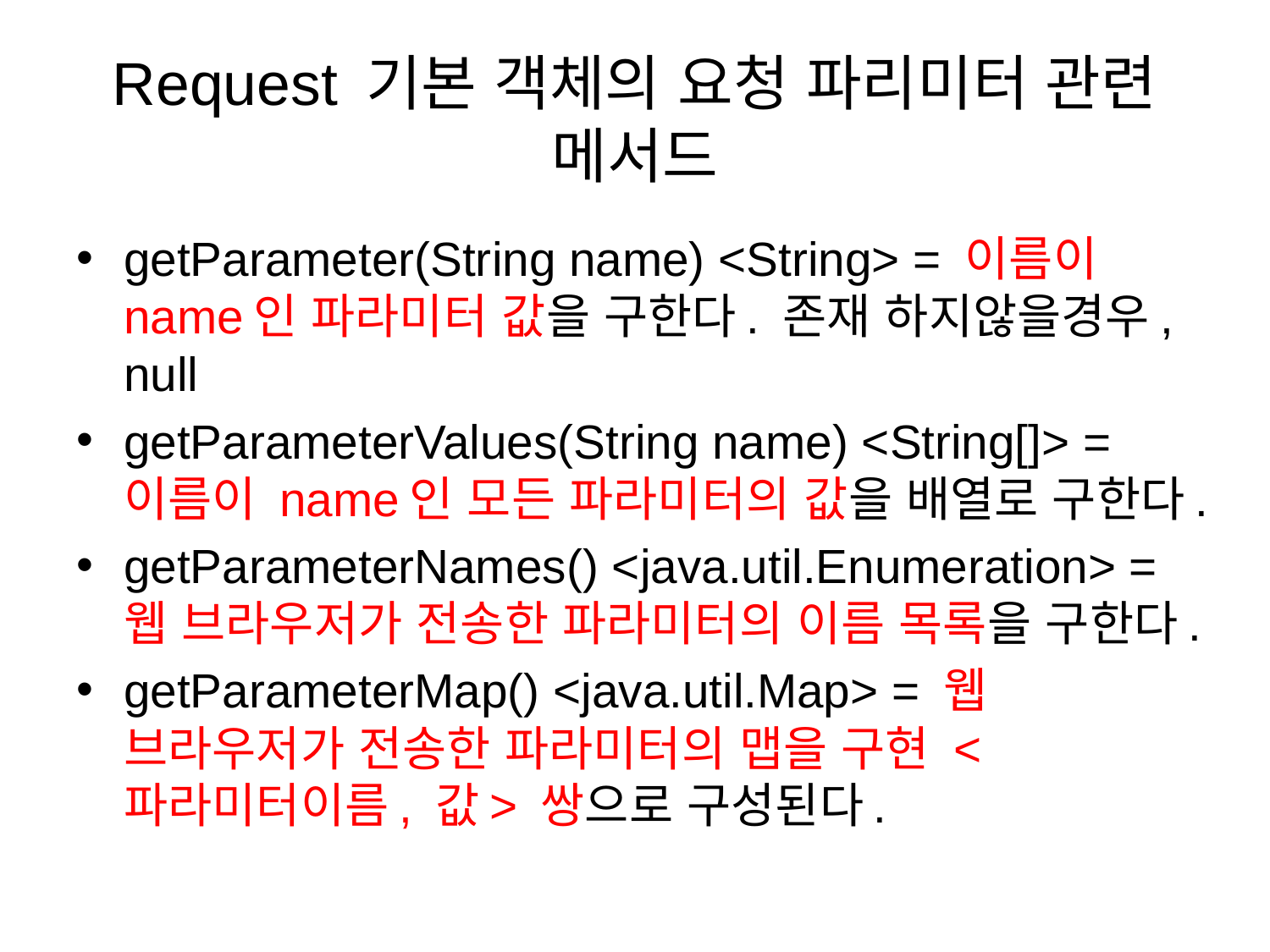

# Request 기본 객체의 요청 파리미터 관련 메서드
getParameter(String name) <String> = 이름이 name인 파라미터 값을 구한다. 존재 하지않을경우, null
getParameterValues(String name) <String[]> = 이름이 name인 모든 파라미터의 값을 배열로 구한다.
getParameterNames() <java.util.Enumeration> =웹 브라우저가 전송한 파라미터의 이름 목록을 구한다.
getParameterMap() <java.util.Map> = 웹 브라우저가 전송한 파라미터의 맵을 구현 <파라미터이름, 값> 쌍으로 구성된다.